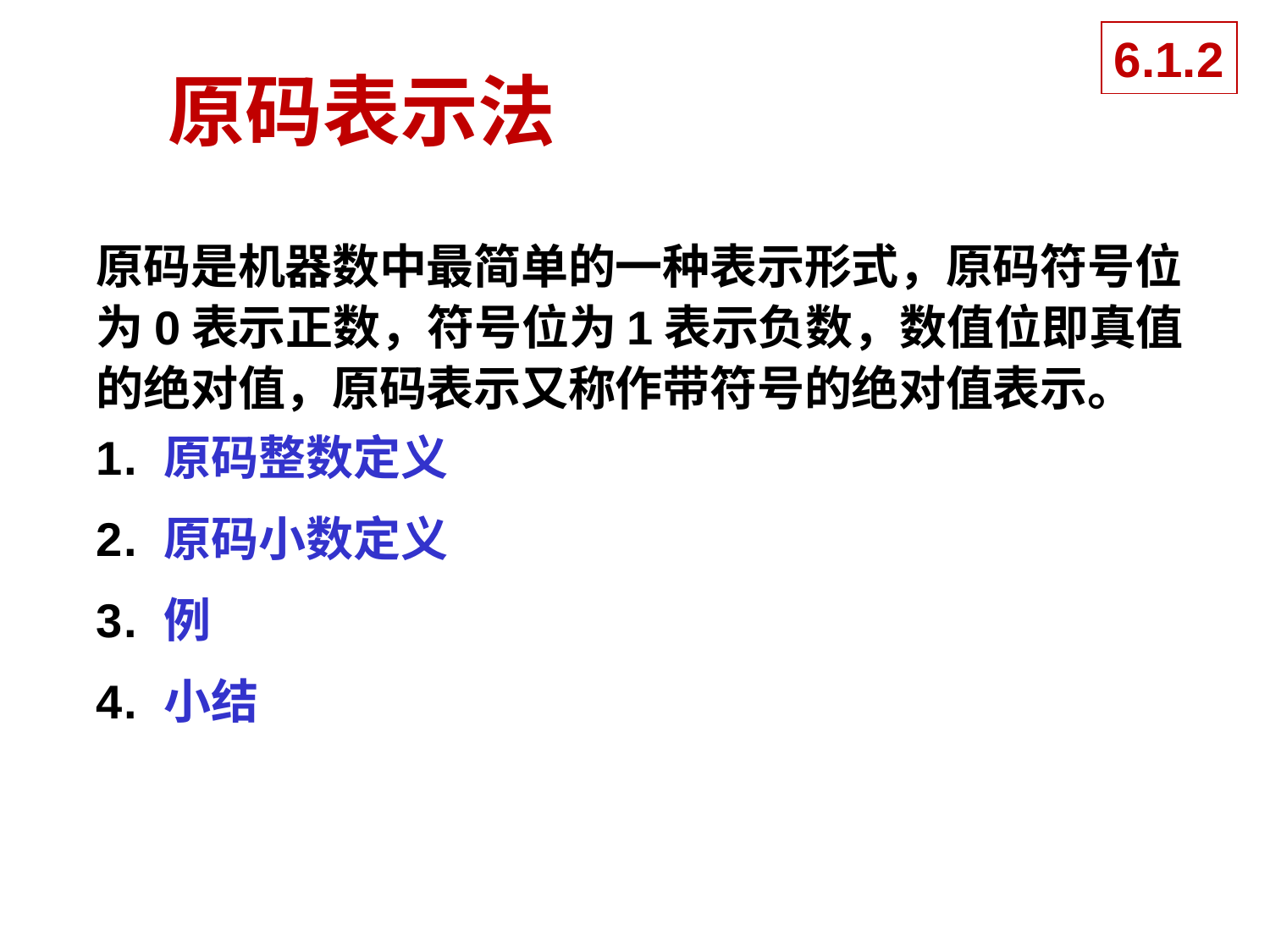

6.1.2
# 原码表示法
原码是机器数中最简单的一种表示形式，原码符号位为0表示正数，符号位为1表示负数，数值位即真值的绝对值，原码表示又称作带符号的绝对值表示。
原码整数定义
原码小数定义
例
小结